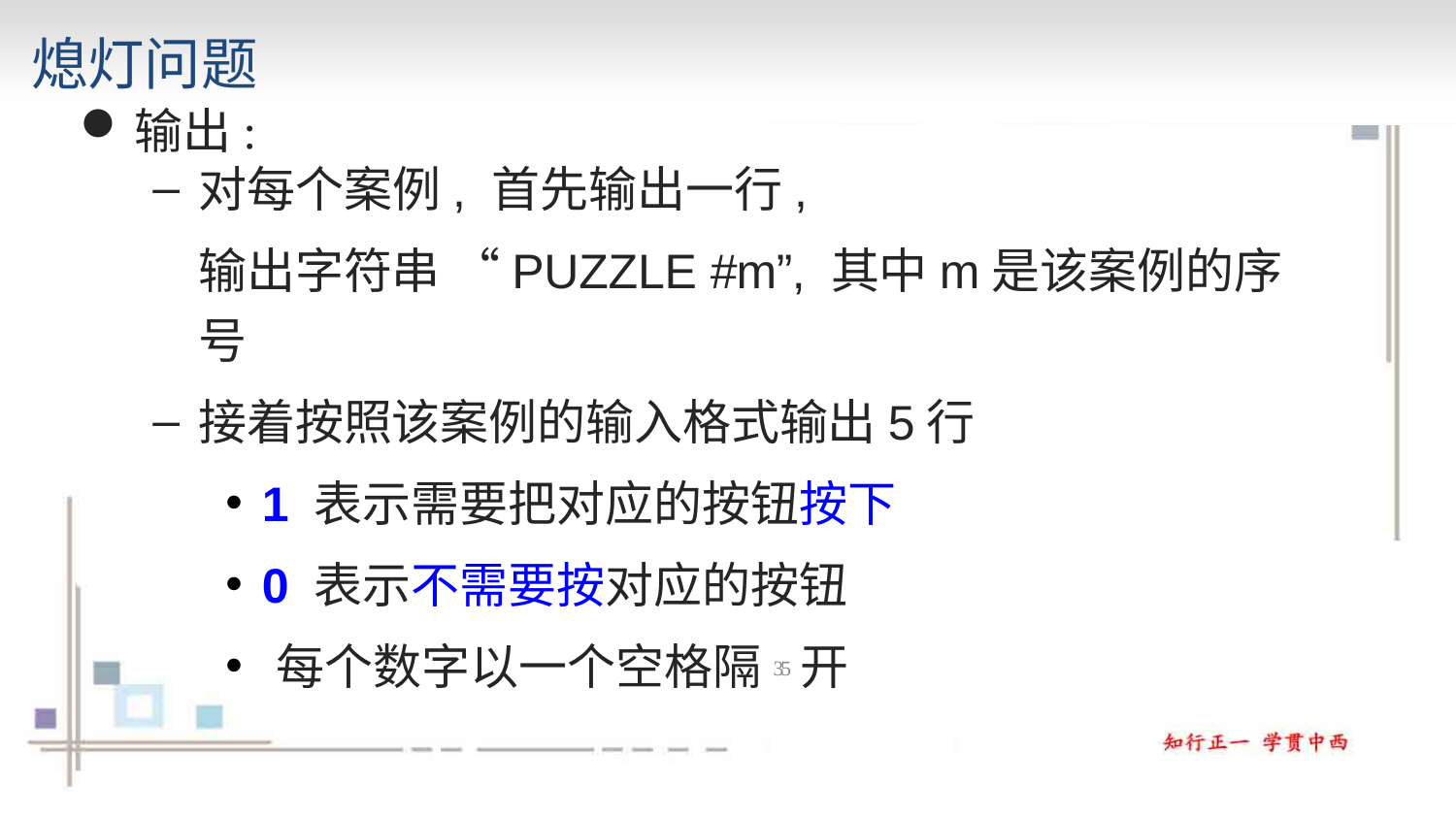

# 熄灯问题
输出:
对每个案例, 首先输出一行,
输出字符串 “PUZZLE #m”, 其中m是该案例的序
号
接着按照该案例的输入格式输出5行
1 表示需要把对应的按钮按下
0 表示不需要按对应的按钮
每个数字以一个空格隔35开